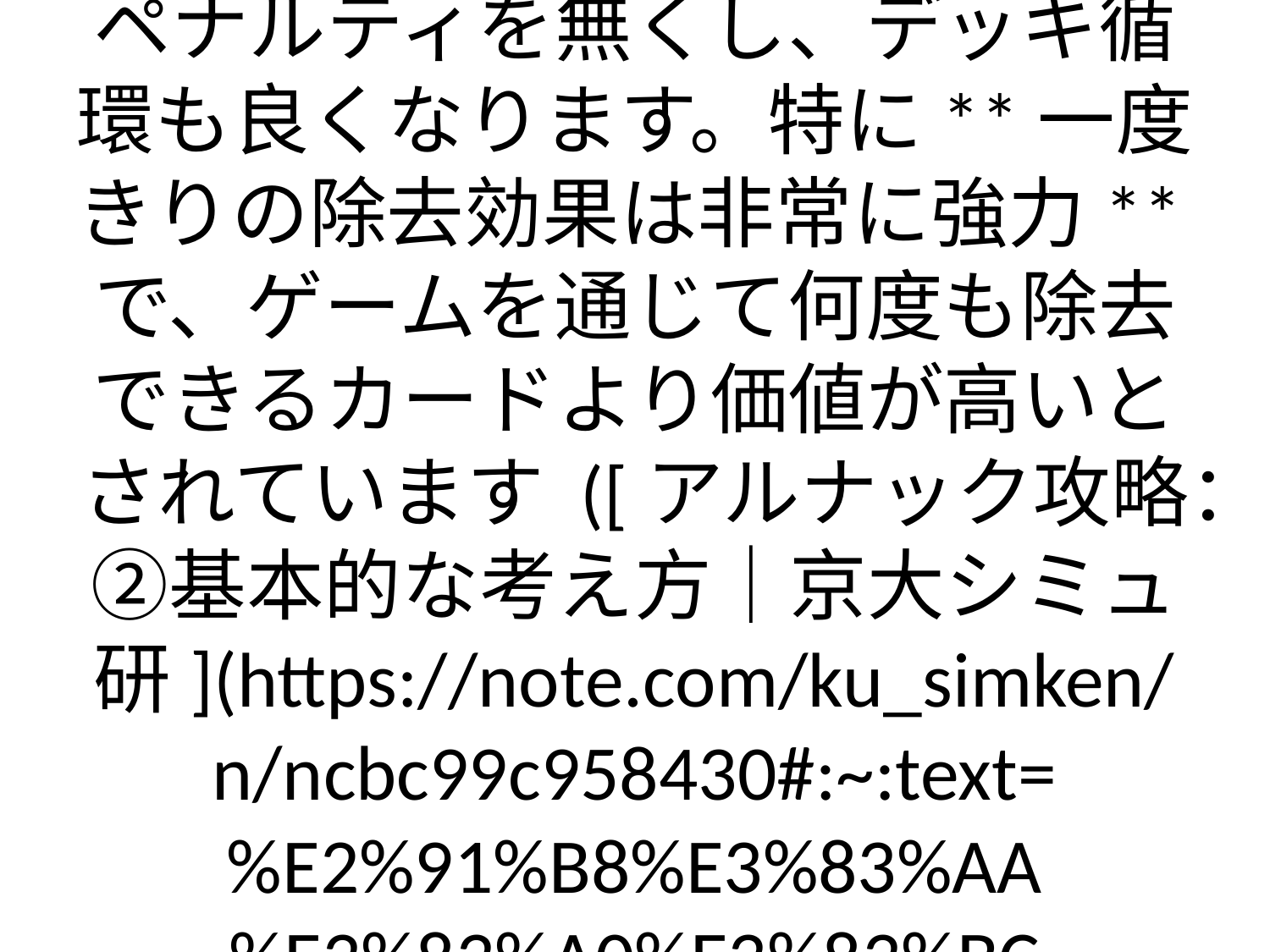

# - **デッキ圧縮と恐怖カード対策:** 中盤はデッキ枚数が増えてくるため、**不要カードの圧縮（トラッシュ）**も検討します。ラウンド2～3あたりで取得できる**除去ボーナス**（研究ボーナスや効果カード）を活用し、まずは**恐怖カードを優先的に取り除き**ましょう ([アルナック攻略：②基本的な考え方｜京大シミュ研](https://note.com/ku_simken/n/ncbc99c958430#:~:text=%E2%91%B8%E3%83%AA%E3%83%A0%E3%83%BC%E3%83%96%E6%A8%A9%E3%81%AE%E6%89%B1%E3%81%84%20%E3%81%82%E3%81%BE%E3%82%8A%E3%81%AB%E4%BE%A1%E5%80%A4%E3%81%8C%E5%A4%89%E5%8B%95%E3%81%99%E3%82%8B%E3%81%9F%E3%82%81%E4%B8%8A%E3%81%AB%E3%81%AF%E8%BC%89%E3%81%9B%E3%81%BE%E3%81%9B%E3%82%93%E3%81%A7%E3%81%97%E3%81%9F%E3%81%8C%E3%80%81%E6%9C%80%E5%BA%8F%E7%9B%A4%E3%81%AF%E3%83%89%E3%83%AD%E3%83%BC%E3%81%AE%E6%AC%A1%E3%80%81%E4%B8%AD%E7%9B%A4%E3%81%AF%E3%82%B3%E3%83%B3%E3%83%91%E3%82%B9%E3%81%AE%E6%AC%A1%E3%80%81%E5%BE%8C%E5%8D%8A%E3%81%AF1%E7%82%B9%28))。恐怖1枚除去するだけで-1点ペナルティを無くし、デッキ循環も良くなります。特に**一度きりの除去効果は非常に強力**で、ゲームを通じて何度も除去できるカードより価値が高いとされています ([アルナック攻略：②基本的な考え方｜京大シミュ研](https://note.com/ku_simken/n/ncbc99c958430#:~:text=%E2%91%B8%E3%83%AA%E3%83%A0%E3%83%BC%E3%83%96%E6%A8%A9%E3%81%AE%E6%89%B1%E3%81%84%20%E3%81%82%E3%81%BE%E3%82%8A%E3%81%AB%E4%BE%A1%E5%80%A4%E3%81%8C%E5%A4%89%E5%8B%95%E3%81%99%E3%82%8B%E3%81%9F%E3%82%81%E4%B8%8A%E3%81%AB%E3%81%AF%E8%BC%89%E3%81%9B%E3%81%BE%E3%81%9B%E3%82%93%E3%81%A7%E3%81%97%E3%81%9F%E3%81%8C%E3%80%81%E6%9C%80%E5%BA%8F%E7%9B%A4%E3%81%AF%E3%83%89%E3%83%AD%E3%83%BC%E3%81%AE%E6%AC%A1%E3%80%81%E4%B8%AD%E7%9B%A4%E3%81%AF%E3%82%B3%E3%83%B3%E3%83%91%E3%82%B9%E3%81%AE%E6%AC%A1%E3%80%81%E5%BE%8C%E5%8D%8A%E3%81%AF1%E7%82%B9%28))。恐怖以外にも、効果の小さい初期カード（資金調達カードや探検カード）も終盤前に余裕があれば除去すると良いでしょう。ただし除去のしすぎでデッキが細りすぎるとアクション数が減る恐れもあるため、バランスを見て行います。